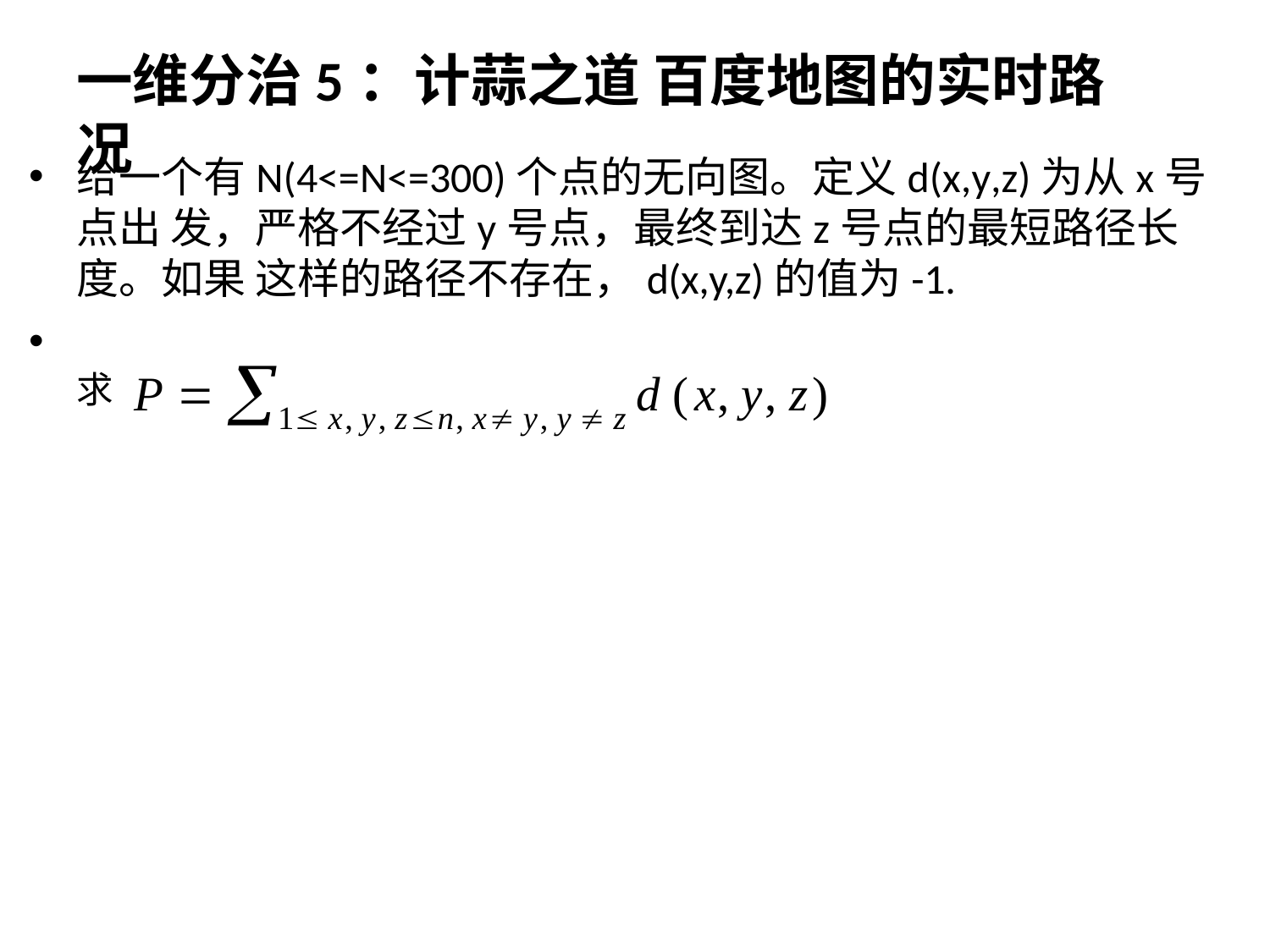

# 一维分治5：计蒜之道 百度地图的实时路况
给一个有N(4<=N<=300)个点的无向图。定义d(x,y,z)为从x号点出 发，严格不经过y号点，最终到达z号点的最短路径长度。如果 这样的路径不存在，d(x,y,z)的值为-1.
求P = ∑1≤ x, y, z≤n, x≠ y, y ≠ z d (x, y, z)
•